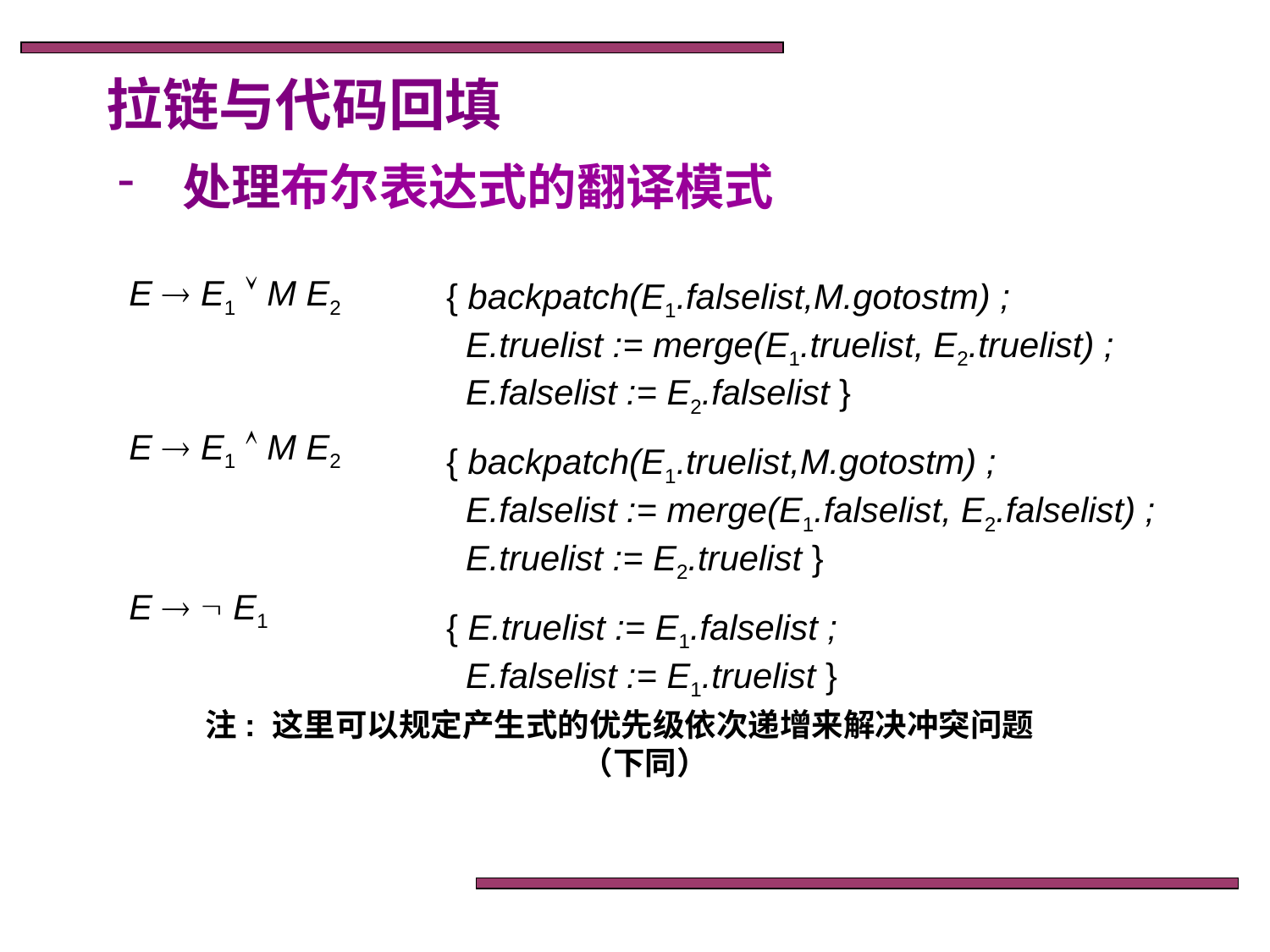

拉链与代码回填
  处理布尔表达式的翻译模式
E → E1 ∨ M E2

E → E1 ∧ M E2

E → ¬ E1
{ backpatch(E1.falselist,M.gotostm) ;
  E.truelist := merge(E1.truelist, E2.truelist) ;
  E.falselist := E2.falselist }

{ backpatch(E1.truelist,M.gotostm) ;
  E.falselist := merge(E1.falselist, E2.falselist) ;
  E.truelist := E2.truelist }

{ E.truelist := E1.falselist ;
  E.falselist := E1.truelist }
注: 这里可以规定产生式的优先级依次递增来解决冲突问题
      （下同）